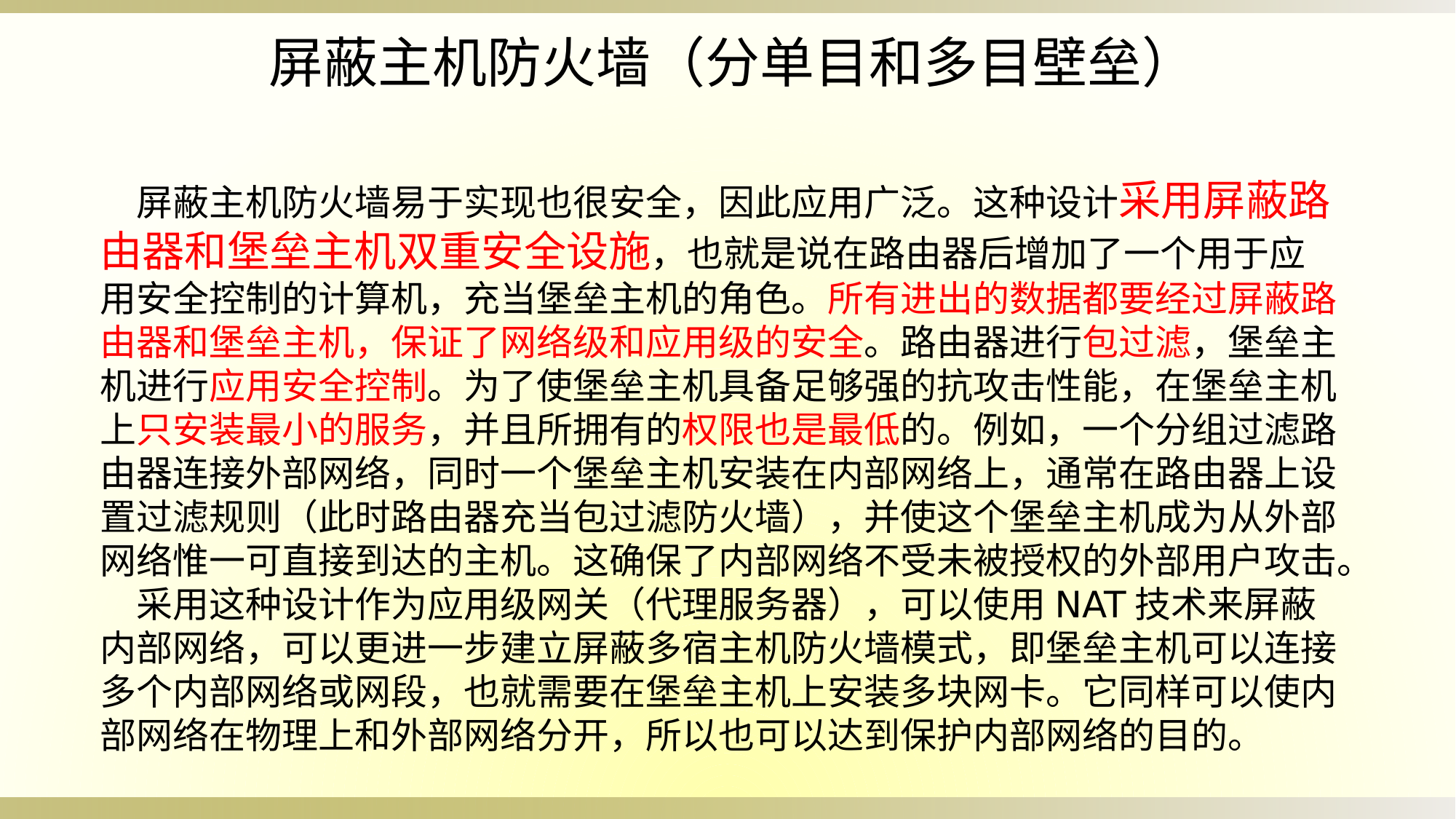

屏蔽主机防火墙（分单目和多目壁垒）
屏蔽主机防火墙易于实现也很安全，因此应用广泛。这种设计采用屏蔽路由器和堡垒主机双重安全设施，也就是说在路由器后增加了一个用于应用安全控制的计算机，充当堡垒主机的角色。所有进出的数据都要经过屏蔽路由器和堡垒主机，保证了网络级和应用级的安全。路由器进行包过滤，堡垒主机进行应用安全控制。为了使堡垒主机具备足够强的抗攻击性能，在堡垒主机上只安装最小的服务，并且所拥有的权限也是最低的。例如，一个分组过滤路由器连接外部网络，同时一个堡垒主机安装在内部网络上，通常在路由器上设置过滤规则（此时路由器充当包过滤防火墙），并使这个堡垒主机成为从外部网络惟一可直接到达的主机。这确保了内部网络不受未被授权的外部用户攻击。
采用这种设计作为应用级网关（代理服务器），可以使用NAT技术来屏蔽内部网络，可以更进一步建立屏蔽多宿主机防火墙模式，即堡垒主机可以连接多个内部网络或网段，也就需要在堡垒主机上安装多块网卡。它同样可以使内部网络在物理上和外部网络分开，所以也可以达到保护内部网络的目的。